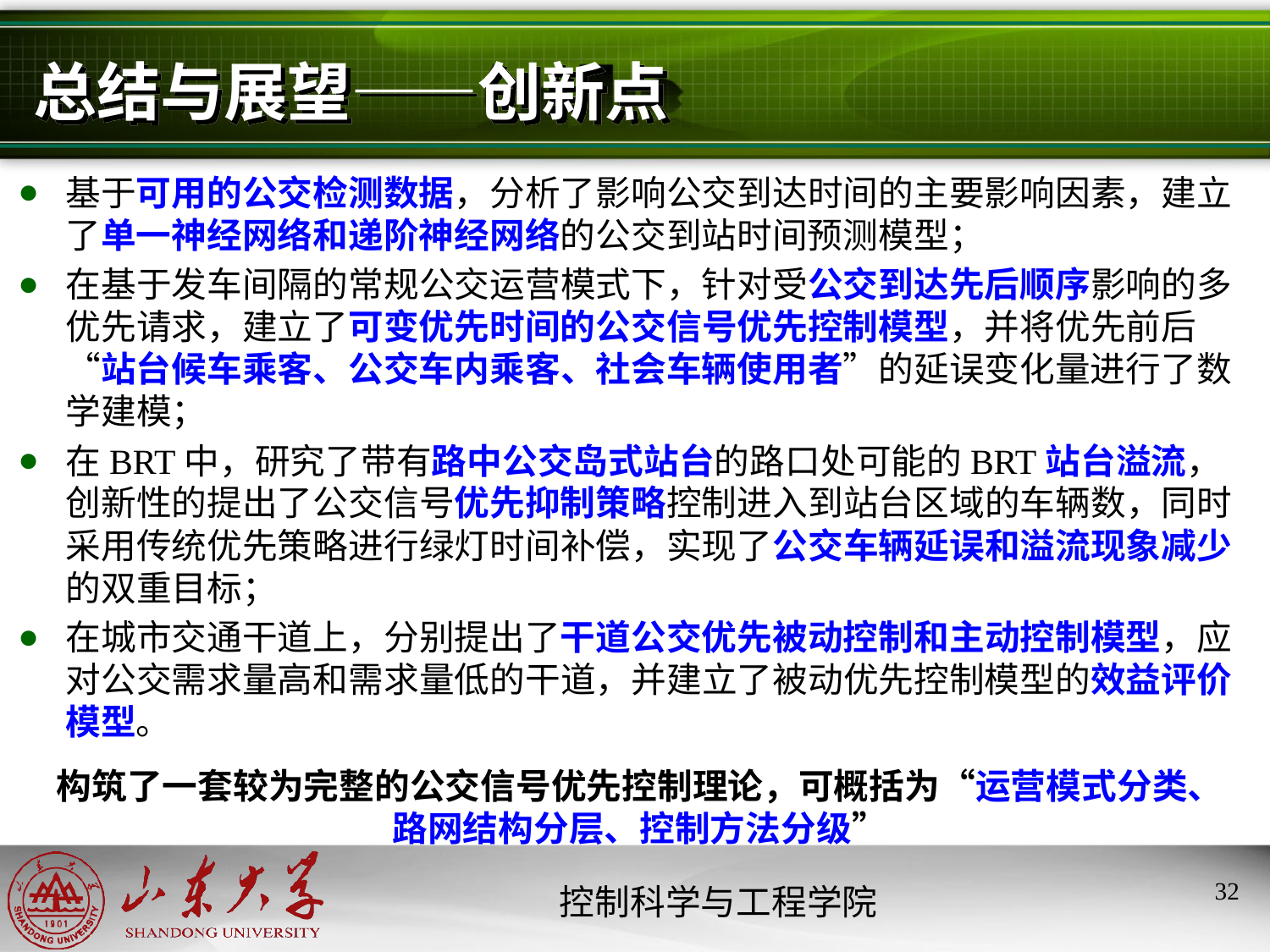

# 总结与展望——创新点
基于可用的公交检测数据，分析了影响公交到达时间的主要影响因素，建立了单一神经网络和递阶神经网络的公交到站时间预测模型；
在基于发车间隔的常规公交运营模式下，针对受公交到达先后顺序影响的多优先请求，建立了可变优先时间的公交信号优先控制模型，并将优先前后“站台候车乘客、公交车内乘客、社会车辆使用者”的延误变化量进行了数学建模；
在BRT中，研究了带有路中公交岛式站台的路口处可能的BRT站台溢流，创新性的提出了公交信号优先抑制策略控制进入到站台区域的车辆数，同时采用传统优先策略进行绿灯时间补偿，实现了公交车辆延误和溢流现象减少的双重目标；
在城市交通干道上，分别提出了干道公交优先被动控制和主动控制模型，应对公交需求量高和需求量低的干道，并建立了被动优先控制模型的效益评价模型。
构筑了一套较为完整的公交信号优先控制理论，可概括为“运营模式分类、路网结构分层、控制方法分级”
控制科学与工程学院
32